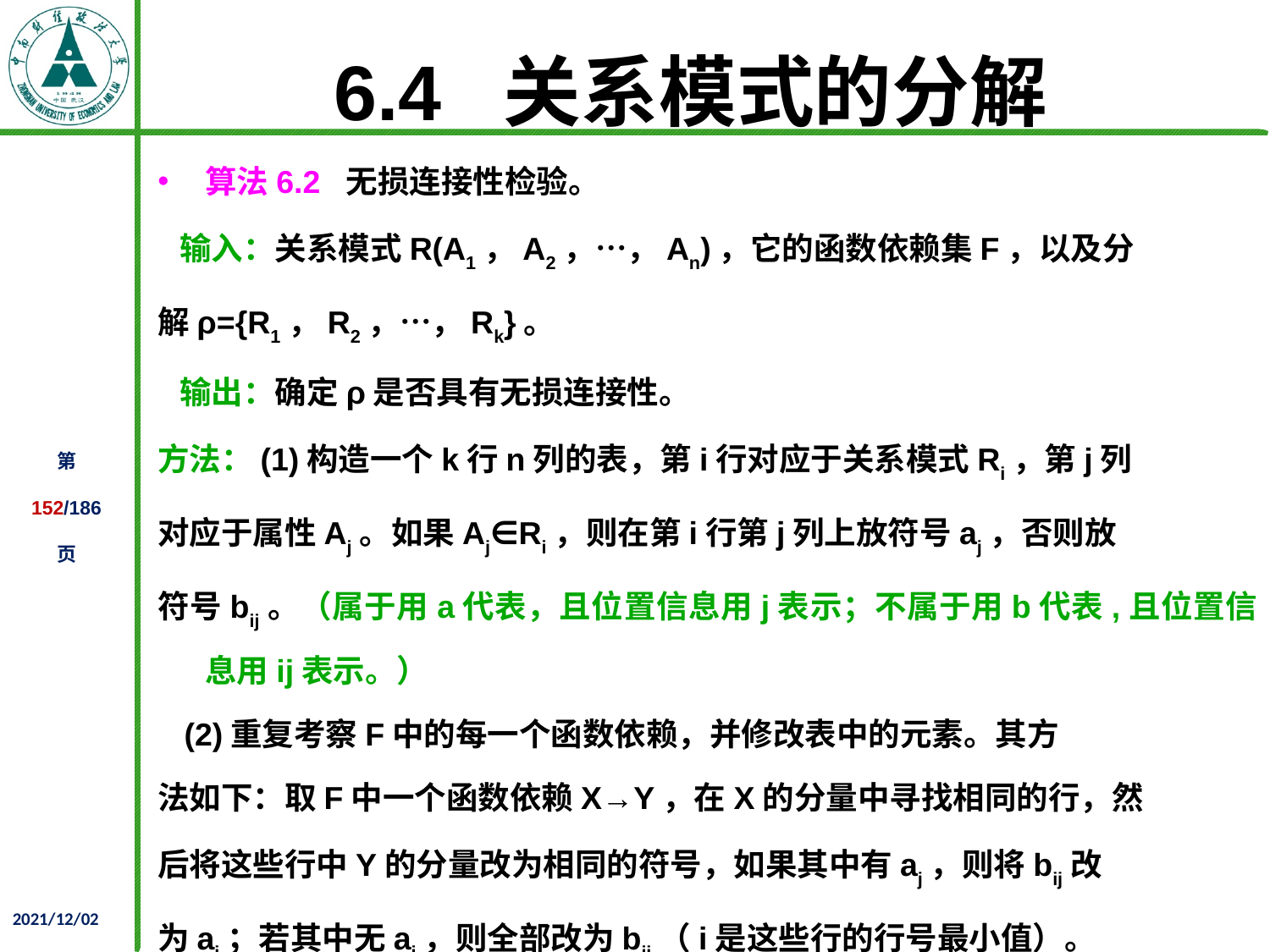

# 6.4  关系模式的分解
算法6.2  无损连接性检验。
  输入：关系模式R(A1，A2，…，An)，它的函数依赖集F，以及分
解ρ={R1，R2，…，Rk}。
  输出：确定ρ是否具有无损连接性。
方法：(1)构造一个k行n列的表，第i行对应于关系模式Ri，第j列
对应于属性Aj。如果Aj∈Ri，则在第i行第j列上放符号aj，否则放
符号bij。（属于用a代表，且位置信息用j表示；不属于用b代表,且位置信息用ij表示。）
   (2)重复考察F中的每一个函数依赖，并修改表中的元素。其方
法如下：取F中一个函数依赖X→Y，在X的分量中寻找相同的行，然
后将这些行中Y的分量改为相同的符号，如果其中有aj，则将bij改
为aj；若其中无aj，则全部改为bij（i是这些行的行号最小值）。

2021/12/02